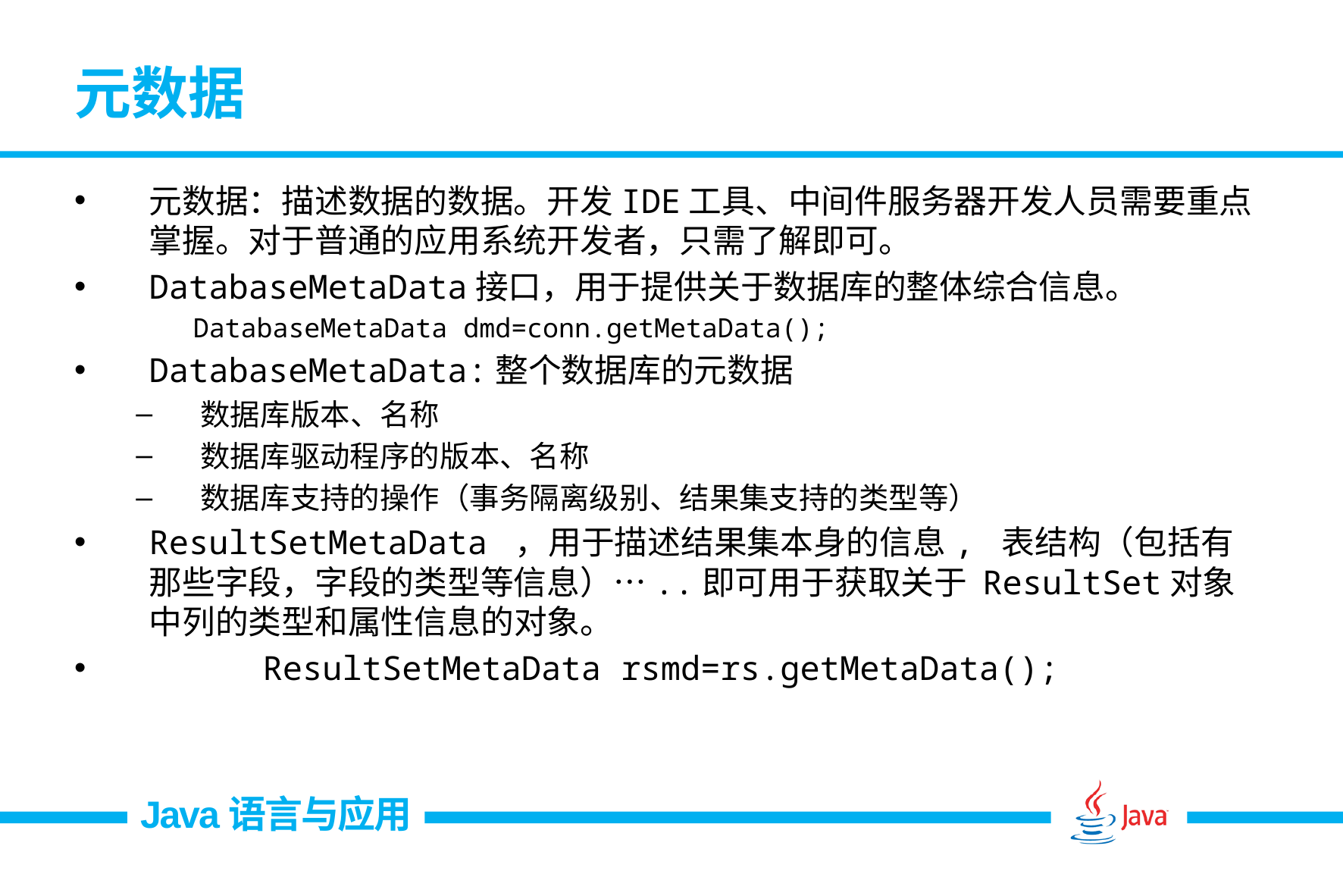

# 元数据
元数据：描述数据的数据。开发IDE工具、中间件服务器开发人员需要重点掌握。对于普通的应用系统开发者，只需了解即可。
DatabaseMetaData接口，用于提供关于数据库的整体综合信息。
DatabaseMetaData dmd=conn.getMetaData();
DatabaseMetaData:整个数据库的元数据
数据库版本、名称
数据库驱动程序的版本、名称
数据库支持的操作（事务隔离级别、结果集支持的类型等）
ResultSetMetaData ，用于描述结果集本身的信息, 表结构（包括有那些字段，字段的类型等信息）…..即可用于获取关于 ResultSet对象中列的类型和属性信息的对象。
	ResultSetMetaData rsmd=rs.getMetaData();